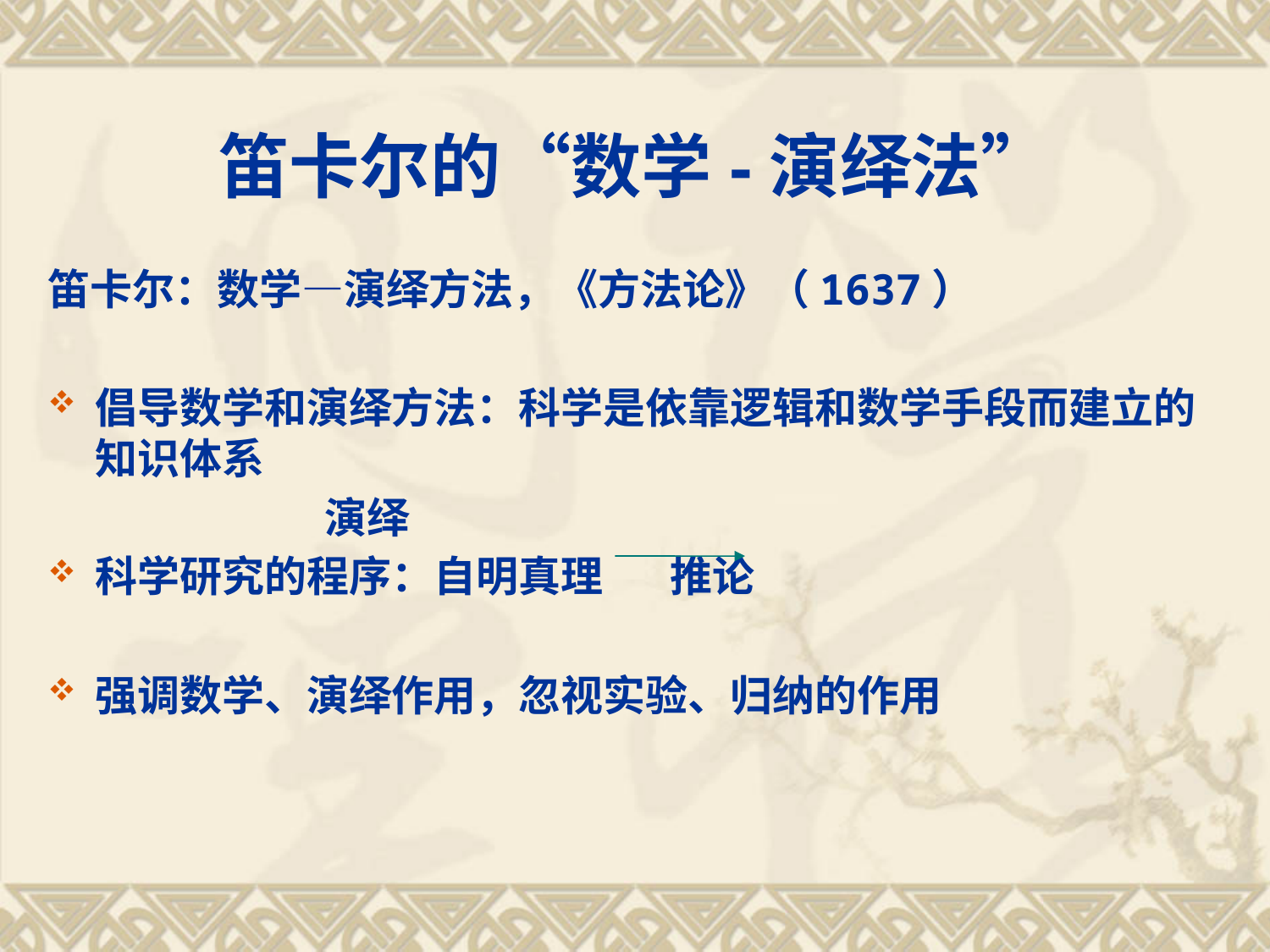

# 笛卡尔的“数学-演绎法”
笛卡尔：数学—演绎方法，《方法论》（1637）

倡导数学和演绎方法：科学是依靠逻辑和数学手段而建立的知识体系
                            演绎
科学研究的程序：自明真理       推论

强调数学、演绎作用，忽视实验、归纳的作用